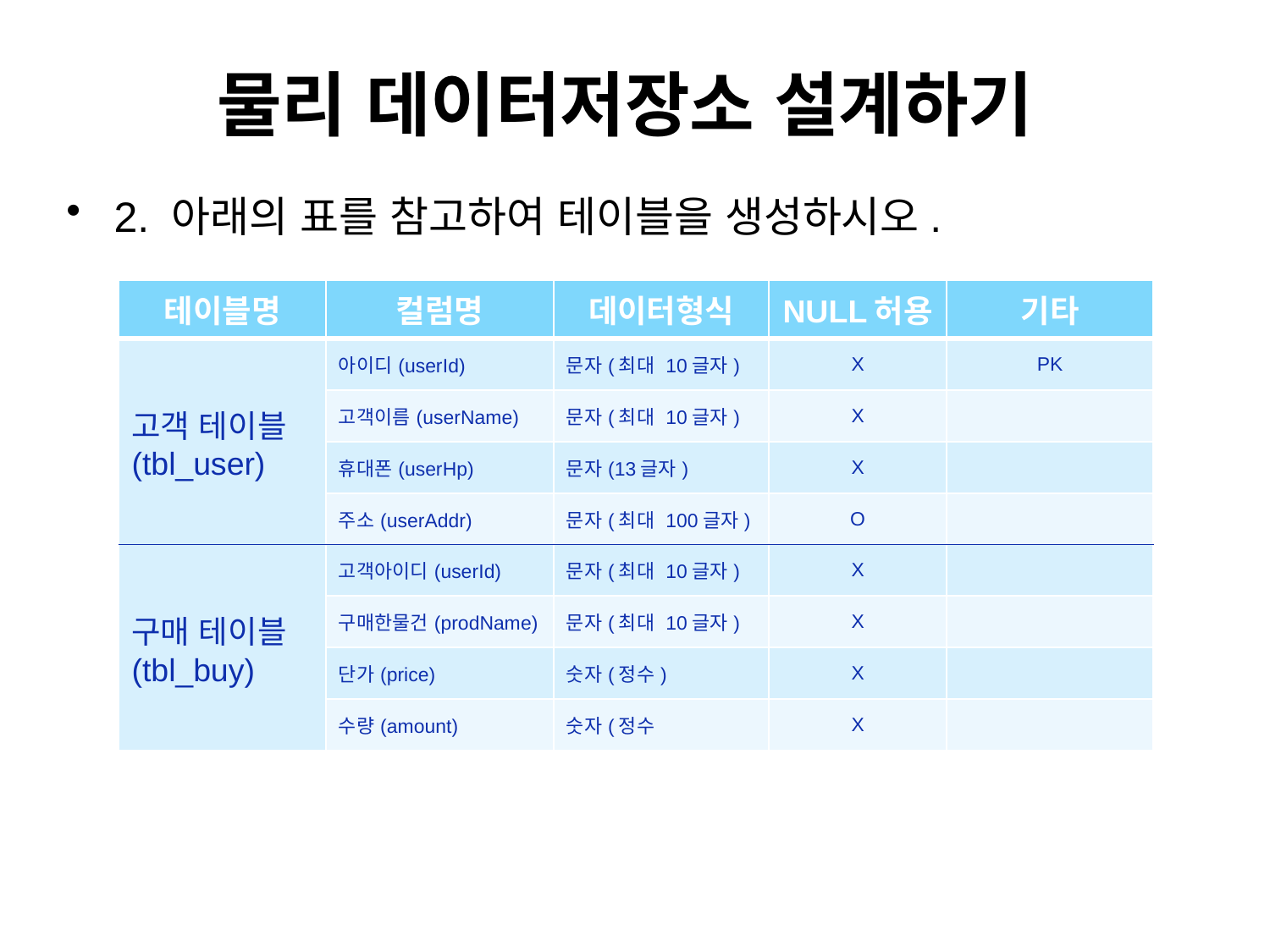

# 물리 데이터저장소 설계하기
2. 아래의 표를 참고하여 테이블을 생성하시오.

| 테이블명 | 컬럼명 | 데이터형식 | NULL허용 | 기타 |
| --- | --- | --- | --- | --- |
| 고객 테이블(tbl\_user) | 아이디(userId) | 문자(최대 10글자) | X | PK |
|  | 고객이름(userName) | 문자(최대 10글자) | X |  |
|  | 휴대폰(userHp) | 문자(13글자) | X |  |
|  | 주소(userAddr) | 문자(최대 100글자) | O |  |
| 구매 테이블(tbl\_buy) | 고객아이디(userId) | 문자(최대 10글자) | X |  |
|  | 구매한물건(prodName) | 문자(최대 10글자) | X |  |
|  | 단가(price) | 숫자(정수) | X |  |
|  | 수량(amount) | 숫자(정수 | X |  |